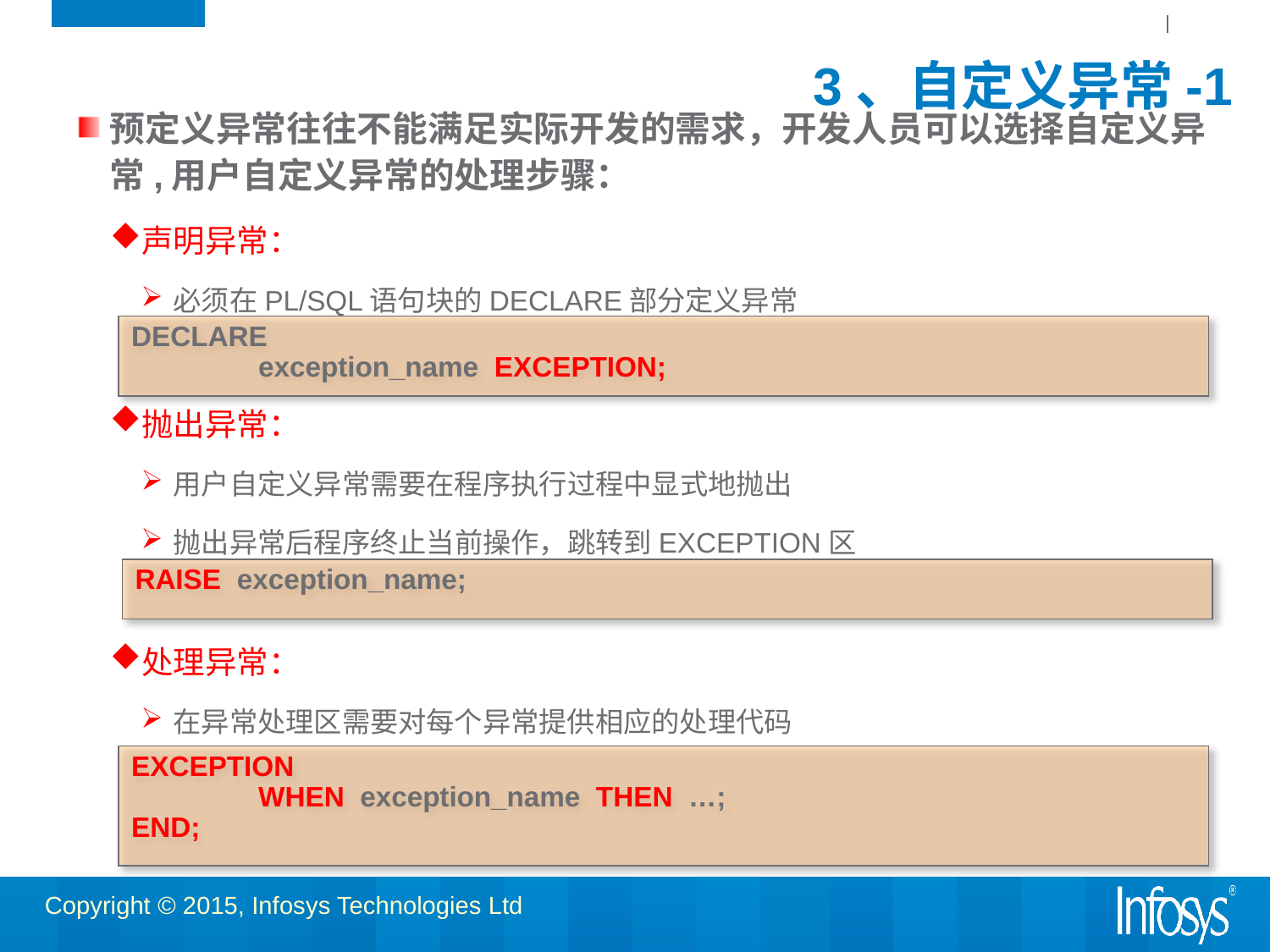

# 3、自定义异常-1
预定义异常往往不能满足实际开发的需求，开发人员可以选择自定义异常,用户自定义异常的处理步骤：
声明异常：
必须在PL/SQL语句块的DECLARE部分定义异常

抛出异常：
用户自定义异常需要在程序执行过程中显式地抛出
抛出异常后程序终止当前操作，跳转到EXCEPTION区

处理异常：
在异常处理区需要对每个异常提供相应的处理代码
DECLARE
	exception_name  EXCEPTION;
RAISE  exception_name;
EXCEPTION
	WHEN  exception_name  THEN  …;
END;